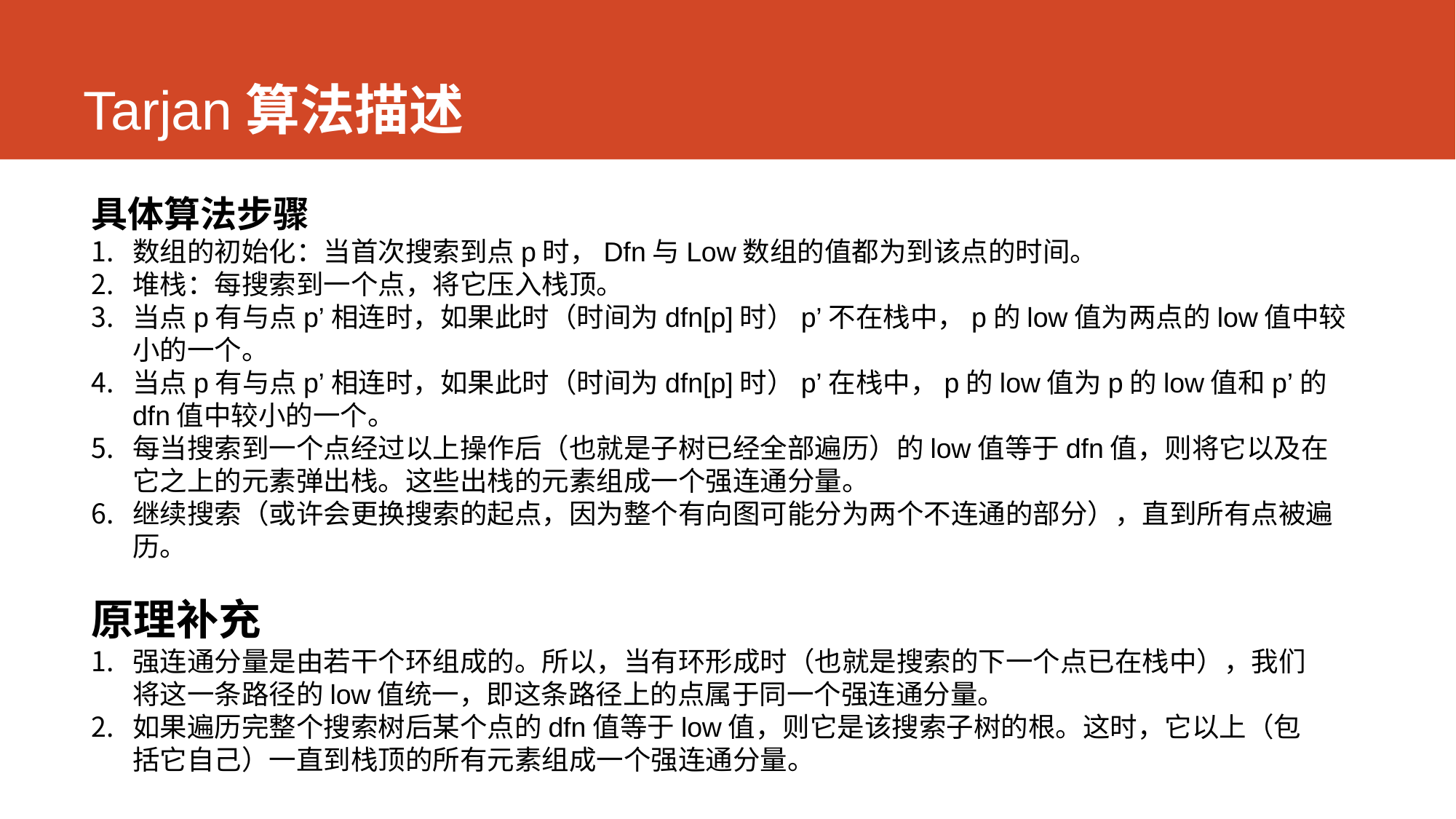

# Tarjan算法描述
具体算法步骤
数组的初始化：当首次搜索到点p时，Dfn与Low数组的值都为到该点的时间。
堆栈：每搜索到一个点，将它压入栈顶。
当点p有与点p’相连时，如果此时（时间为dfn[p]时）p’不在栈中，p的low值为两点的low值中较小的一个。
当点p有与点p’相连时，如果此时（时间为dfn[p]时）p’在栈中，p的low值为p的low值和p’的dfn值中较小的一个。
每当搜索到一个点经过以上操作后（也就是子树已经全部遍历）的low值等于dfn值，则将它以及在它之上的元素弹出栈。这些出栈的元素组成一个强连通分量。
继续搜索（或许会更换搜索的起点，因为整个有向图可能分为两个不连通的部分），直到所有点被遍历。
原理补充
强连通分量是由若干个环组成的。所以，当有环形成时（也就是搜索的下一个点已在栈中），我们将这一条路径的low值统一，即这条路径上的点属于同一个强连通分量。
如果遍历完整个搜索树后某个点的dfn值等于low值，则它是该搜索子树的根。这时，它以上（包括它自己）一直到栈顶的所有元素组成一个强连通分量。